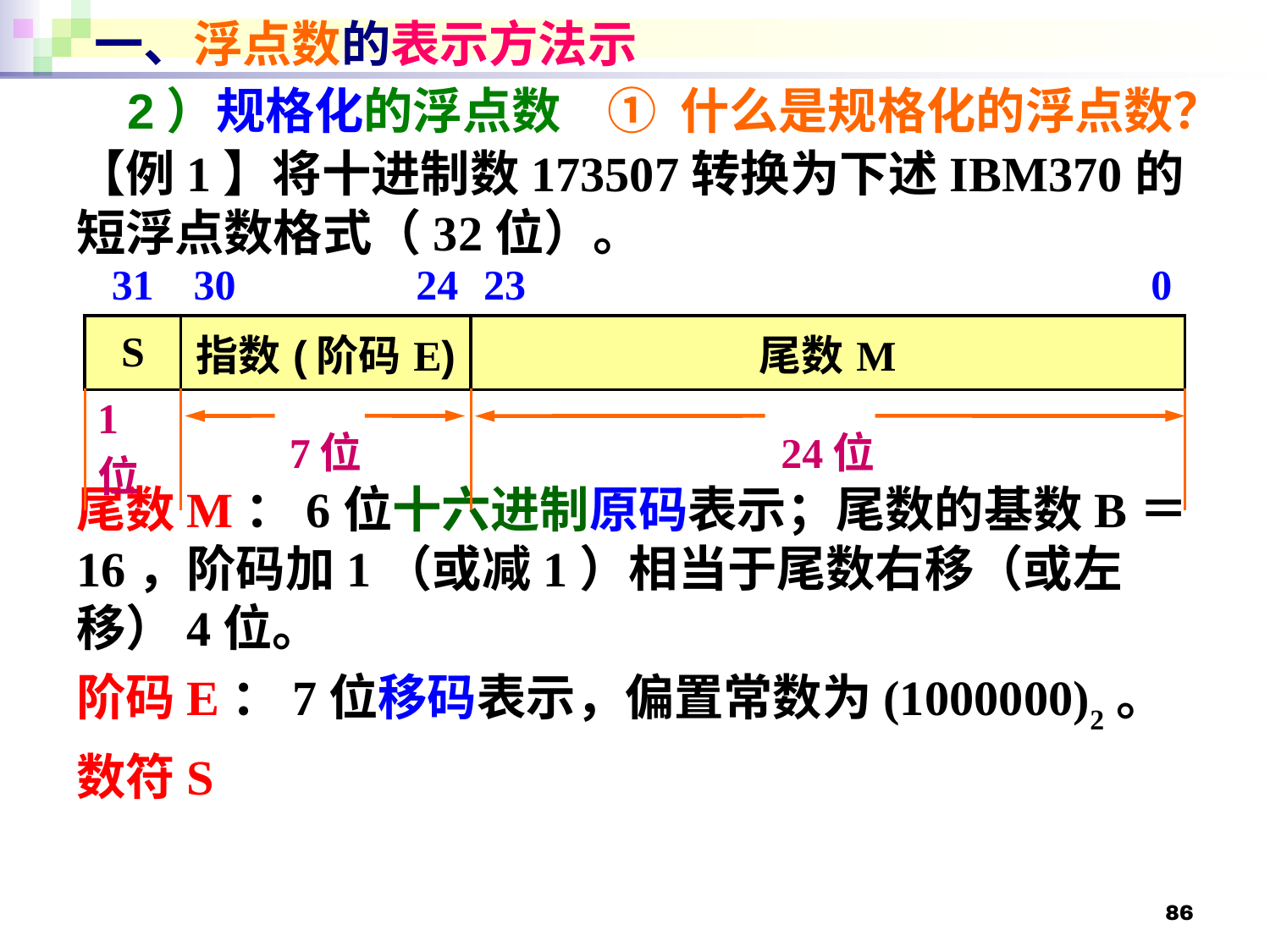

# 一、浮点数的表示方法示
2）规格化的浮点数
① 什么是规格化的浮点数？
【例1】将十进制数173507转换为下述IBM370的短浮点数格式（32位）。

尾数M：6位十六进制原码表示；尾数的基数B＝16，阶码加1（或减1）相当于尾数右移（或左移）4位。
阶码E：7位移码表示，偏置常数为(1000000)2。
数符S
| 31 | 30 |  | 24 | 23 |  | 0 |
| --- | --- | --- | --- | --- | --- | --- |
| S | 指数(阶码E) |  |  | 尾数M |  |  |
| 1位 | 7位 |  |  | 24位 |  |  |

86